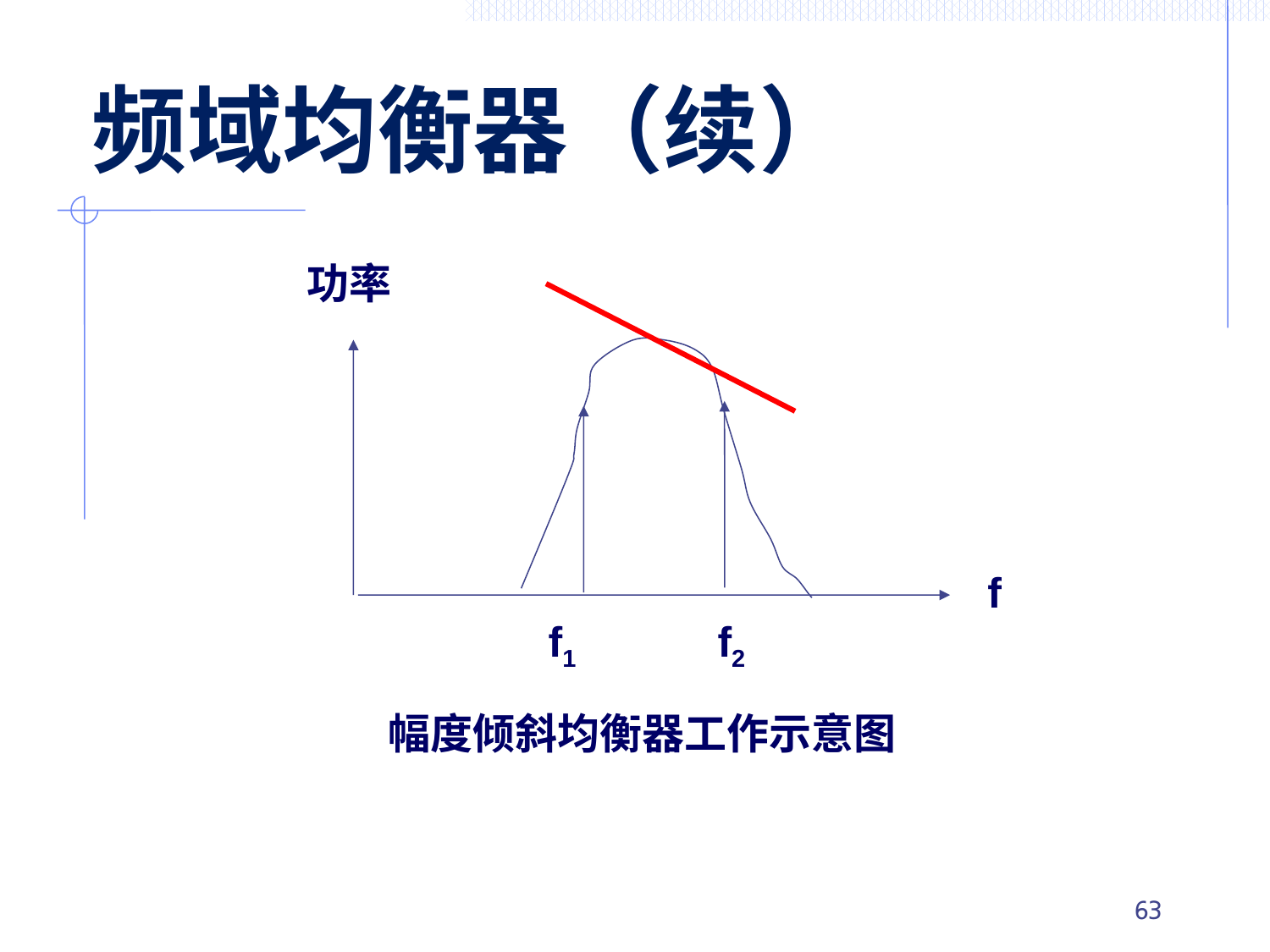

# 频域均衡器（续）
功率

f

f1
f2
幅度倾斜均衡器工作示意图
63